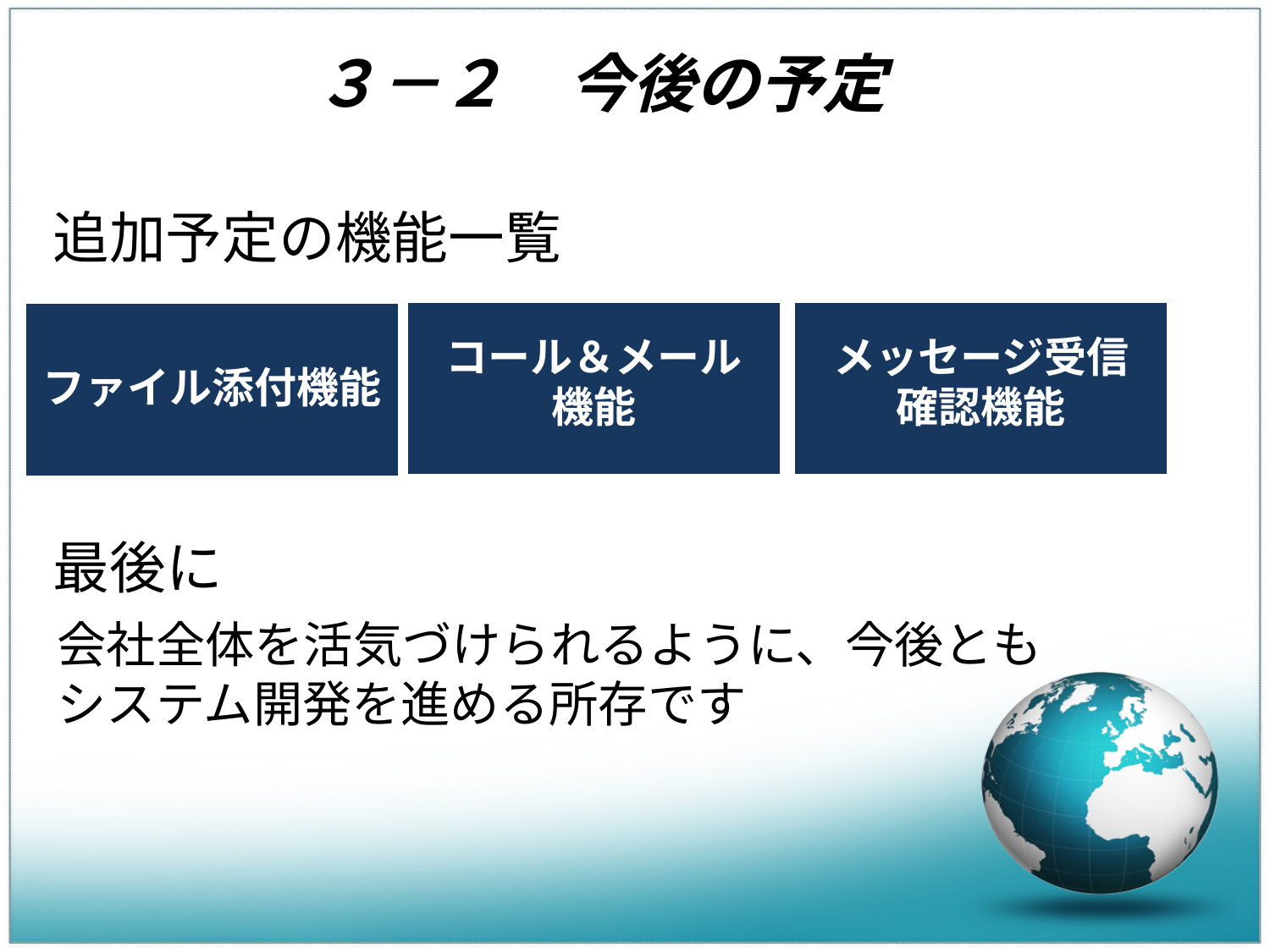

３－２　今後の予定
追加予定の機能一覧
ファイル添付機能
コール＆メール
機能
メッセージ受信
確認機能
最後に
会社全体を活気づけられるように、今後とも
システム開発を進める所存です